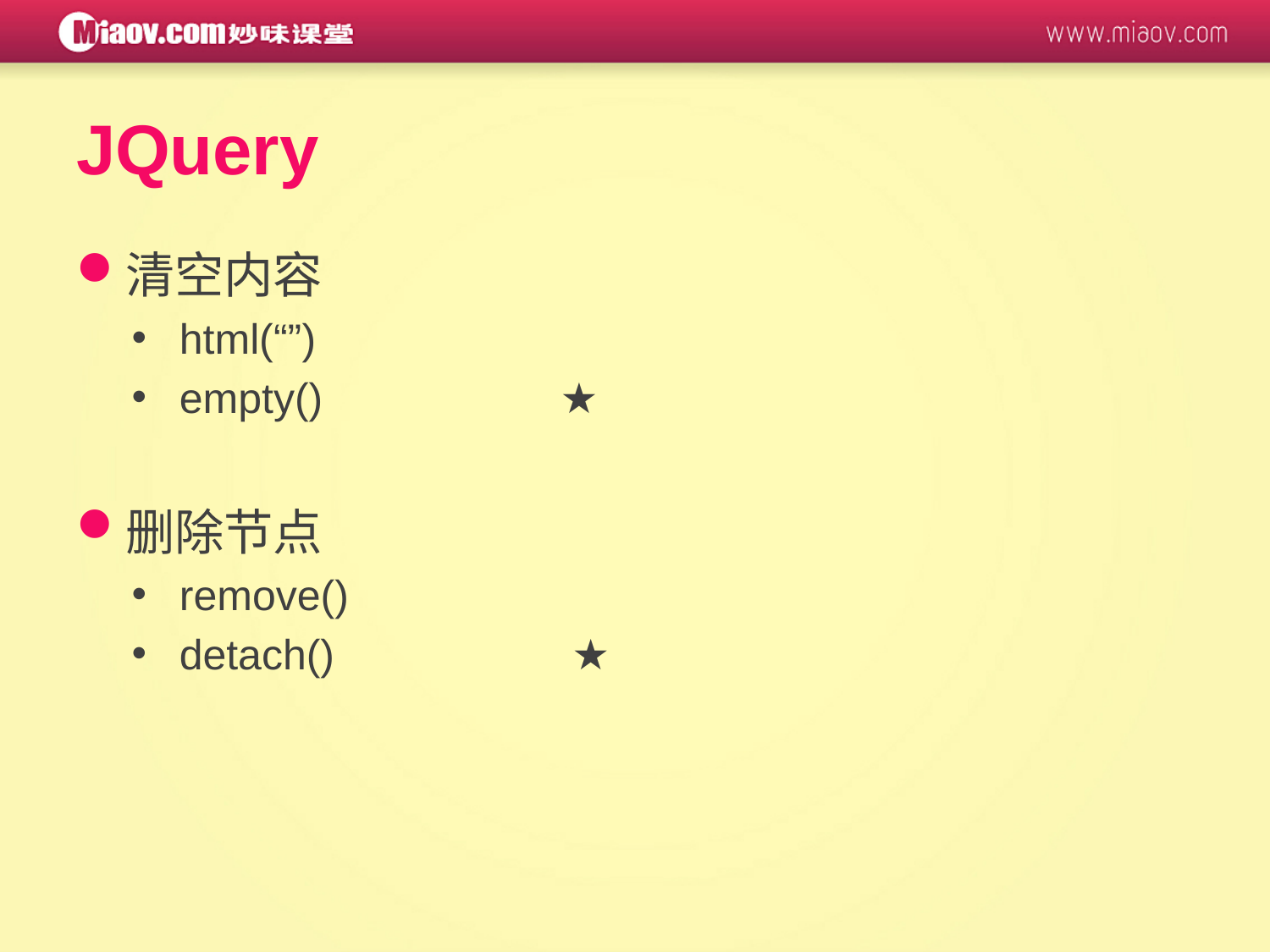

# JQuery
清空内容
html(“”)
empty()                    ★

删除节点
remove()
detach()                    ★